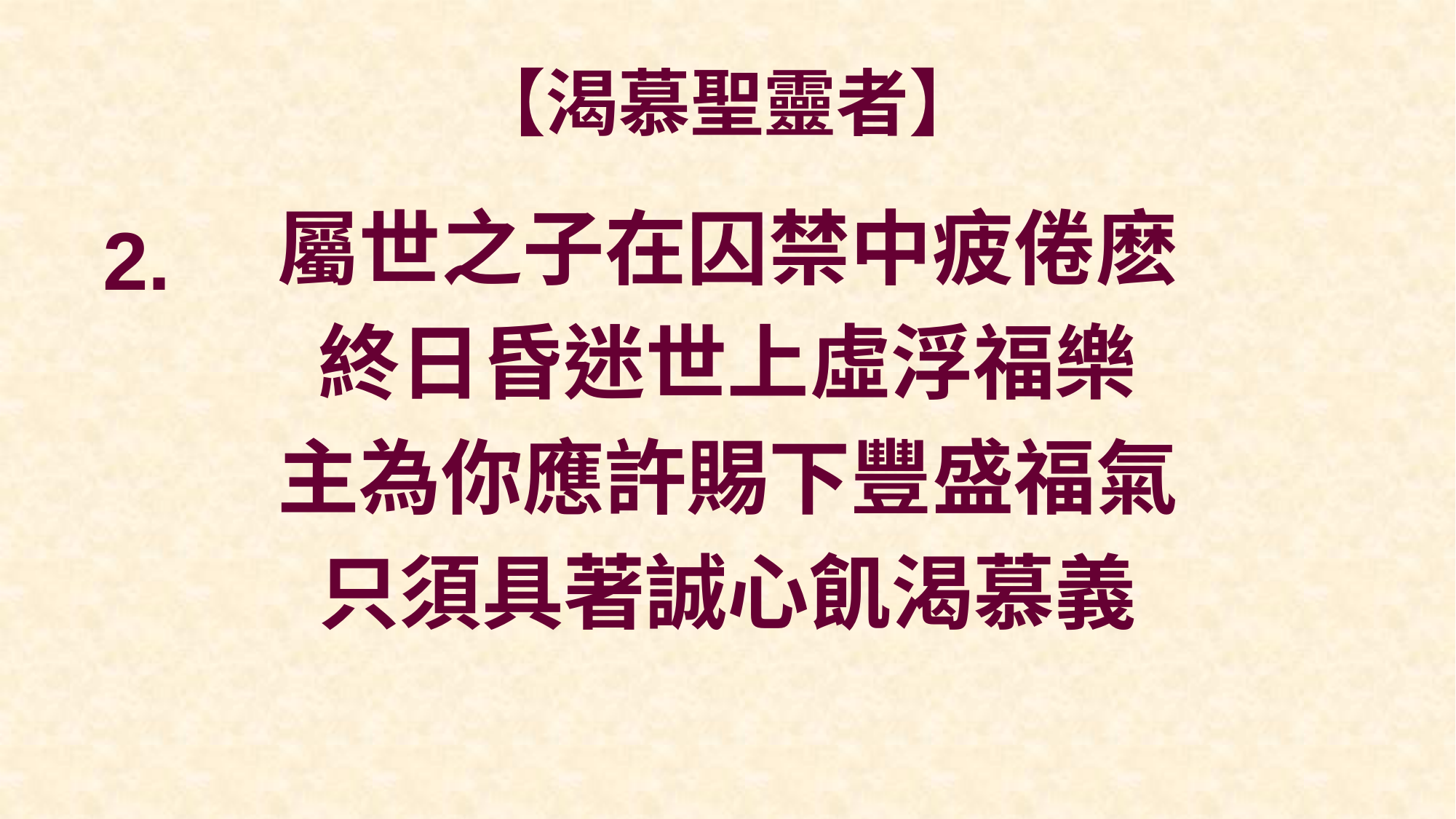

# 【渴慕聖靈者】
屬世之子在囚禁中疲倦麽
終日昏迷世上虛浮福樂
主為你應許賜下豐盛福氣
只須具著誠心飢渴慕義
2.